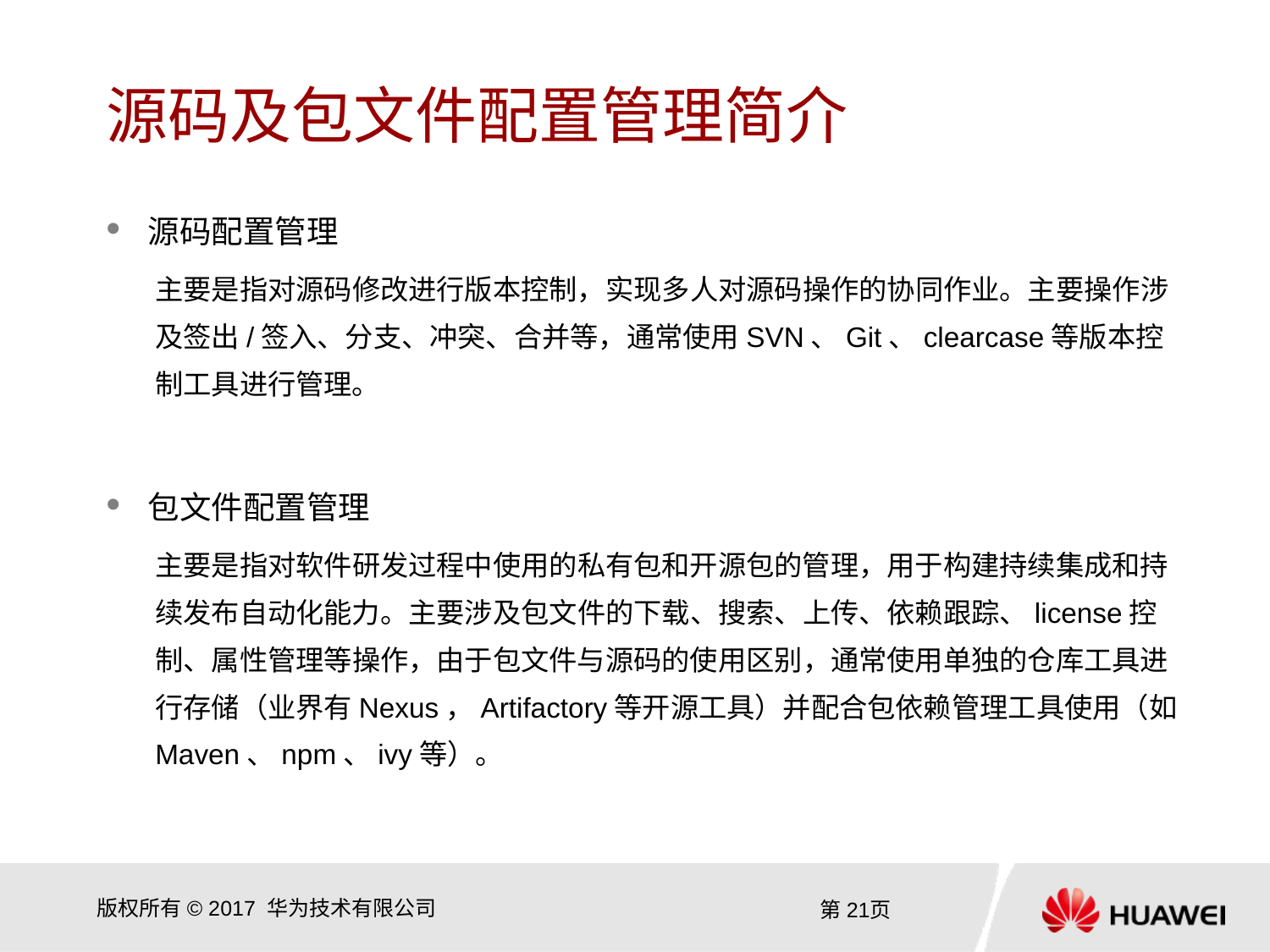

# 源码及包文件配置管理简介
源码配置管理
主要是指对源码修改进行版本控制，实现多人对源码操作的协同作业。主要操作涉及签出/签入、分支、冲突、合并等，通常使用SVN、Git、clearcase等版本控制工具进行管理。

包文件配置管理
主要是指对软件研发过程中使用的私有包和开源包的管理，用于构建持续集成和持续发布自动化能力。主要涉及包文件的下载、搜索、上传、依赖跟踪、license控制、属性管理等操作，由于包文件与源码的使用区别，通常使用单独的仓库工具进行存储（业界有Nexus，Artifactory等开源工具）并配合包依赖管理工具使用（如Maven、npm、ivy等）。